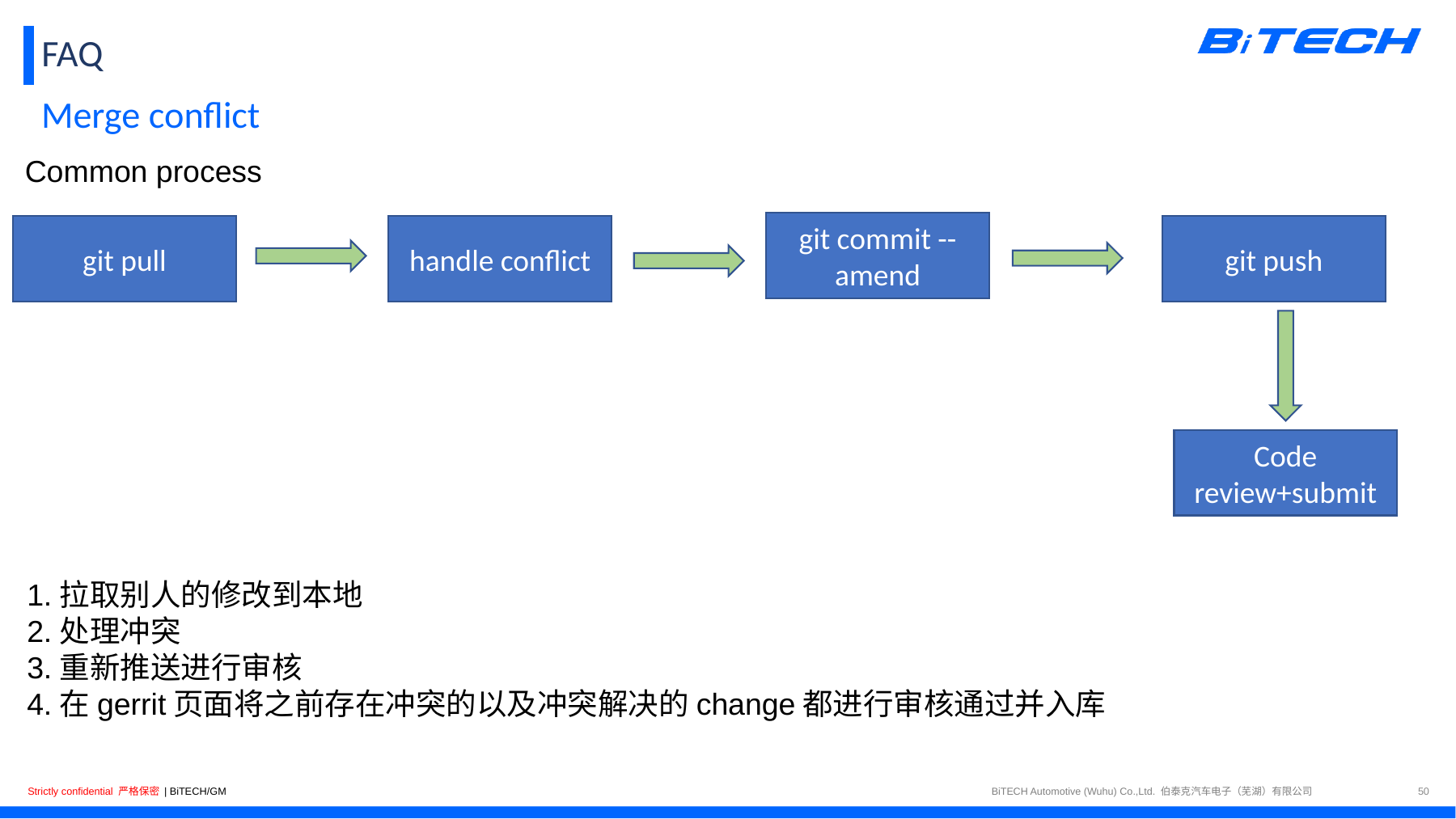

# FAQ
Merge conflict
Common process
git commit --amend
git pull
handle conflict
git push

Code review+submit
1.拉取别人的修改到本地
2.处理冲突
3.重新推送进行审核
4.在gerrit页面将之前存在冲突的以及冲突解决的change都进行审核通过并入库
50